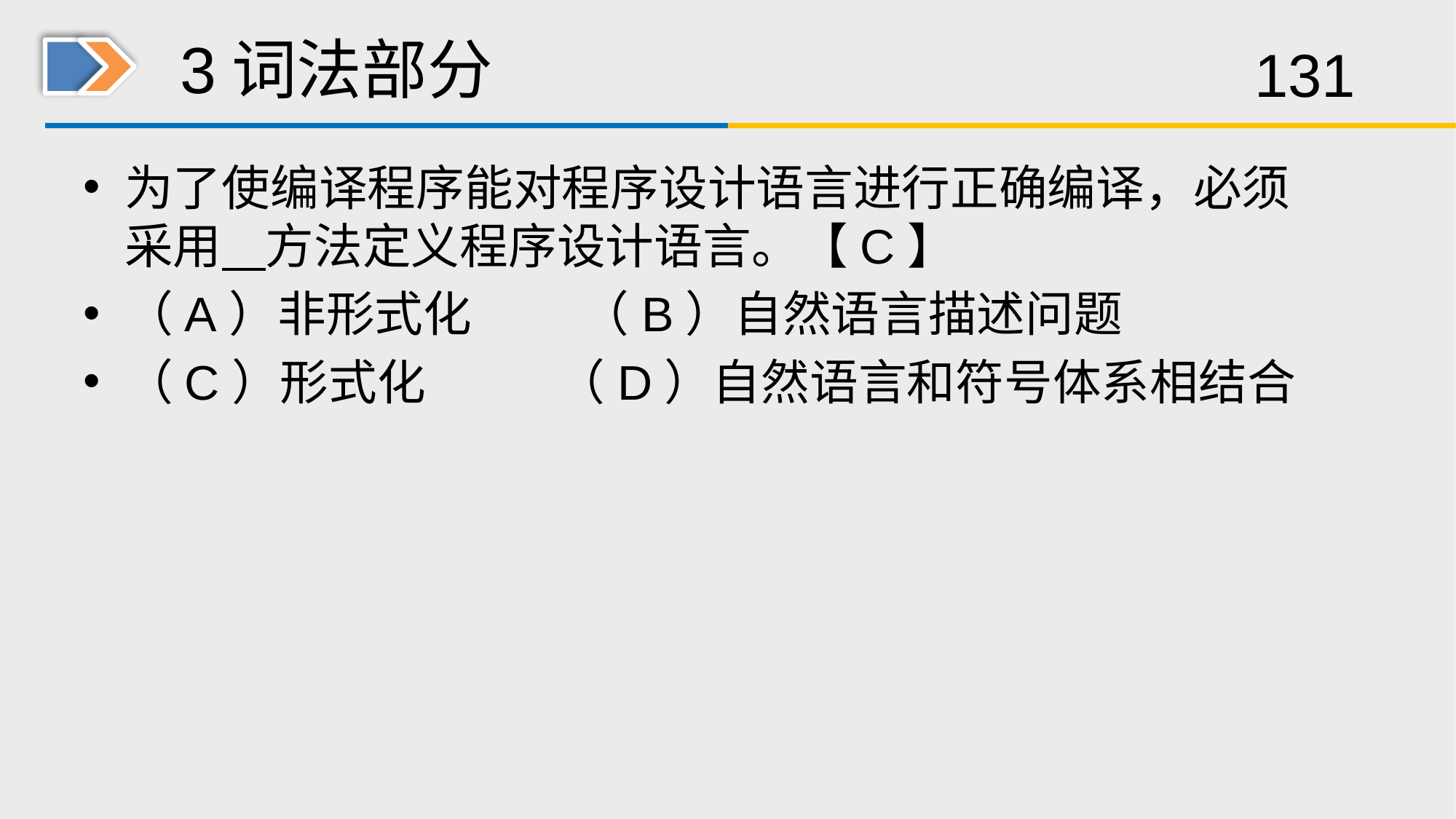

# 3词法部分
131
为了使编译程序能对程序设计语言进行正确编译，必须采用    方法定义程序设计语言。【C】
（A）非形式化          （B）自然语言描述问题
（C）形式化            （D）自然语言和符号体系相结合